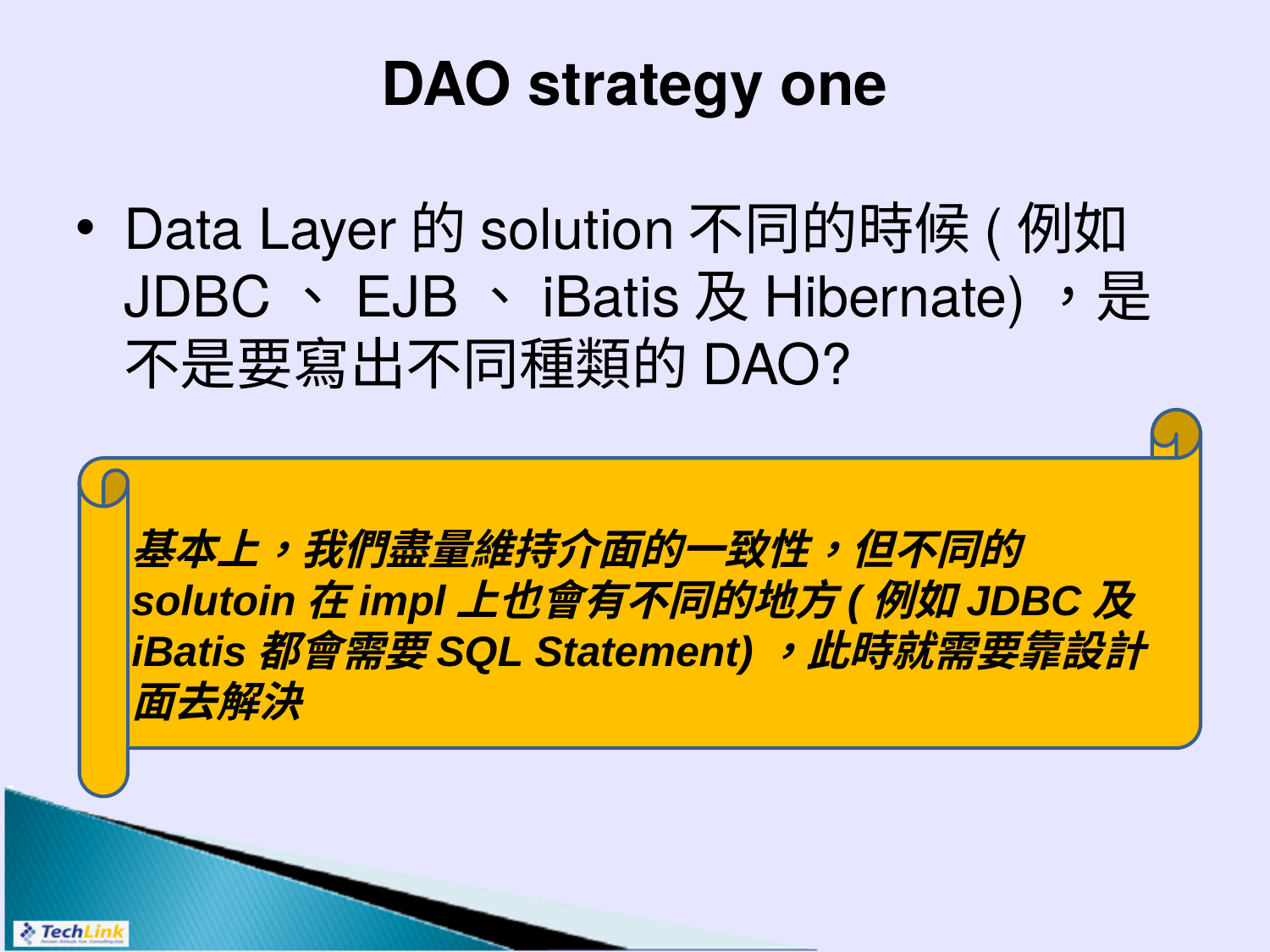

# DAO strategy one
Data Layer的solution不同的時候(例如JDBC、EJB、iBatis及Hibernate)，是不是要寫出不同種類的DAO?

基本上，我們盡量維持介面的一致性，但不同的solutoin在impl上也會有不同的地方(例如JDBC及iBatis都會需要SQL Statement)，此時就需要靠設計面去解決